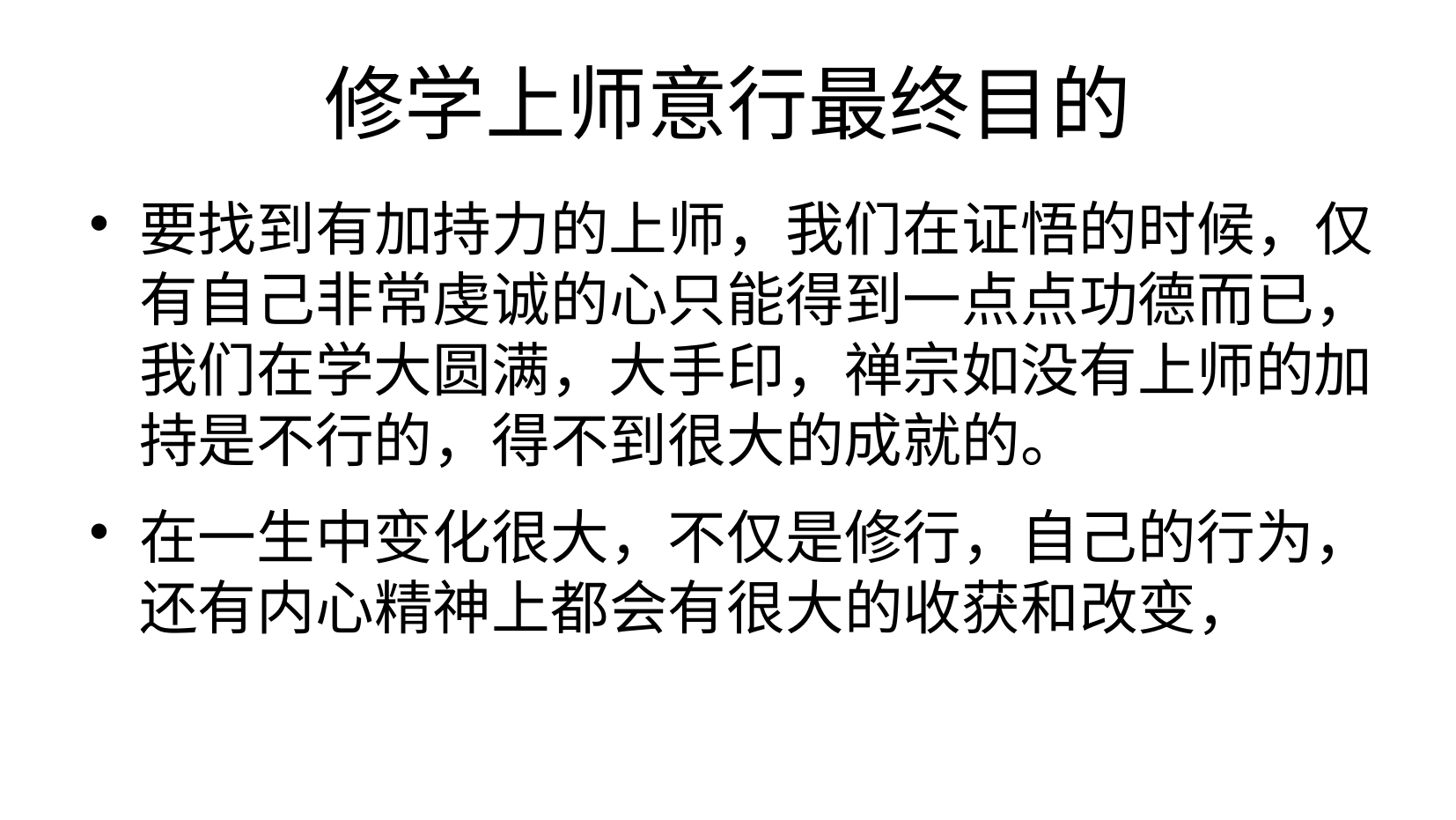

修学上师意行最终目的
要找到有加持力的上师，我们在证悟的时候，仅有自己非常虔诚的心只能得到一点点功德而已，我们在学大圆满，大手印，禅宗如没有上师的加持是不行的，得不到很大的成就的。
在一生中变化很大，不仅是修行，自己的行为，还有内心精神上都会有很大的收获和改变，